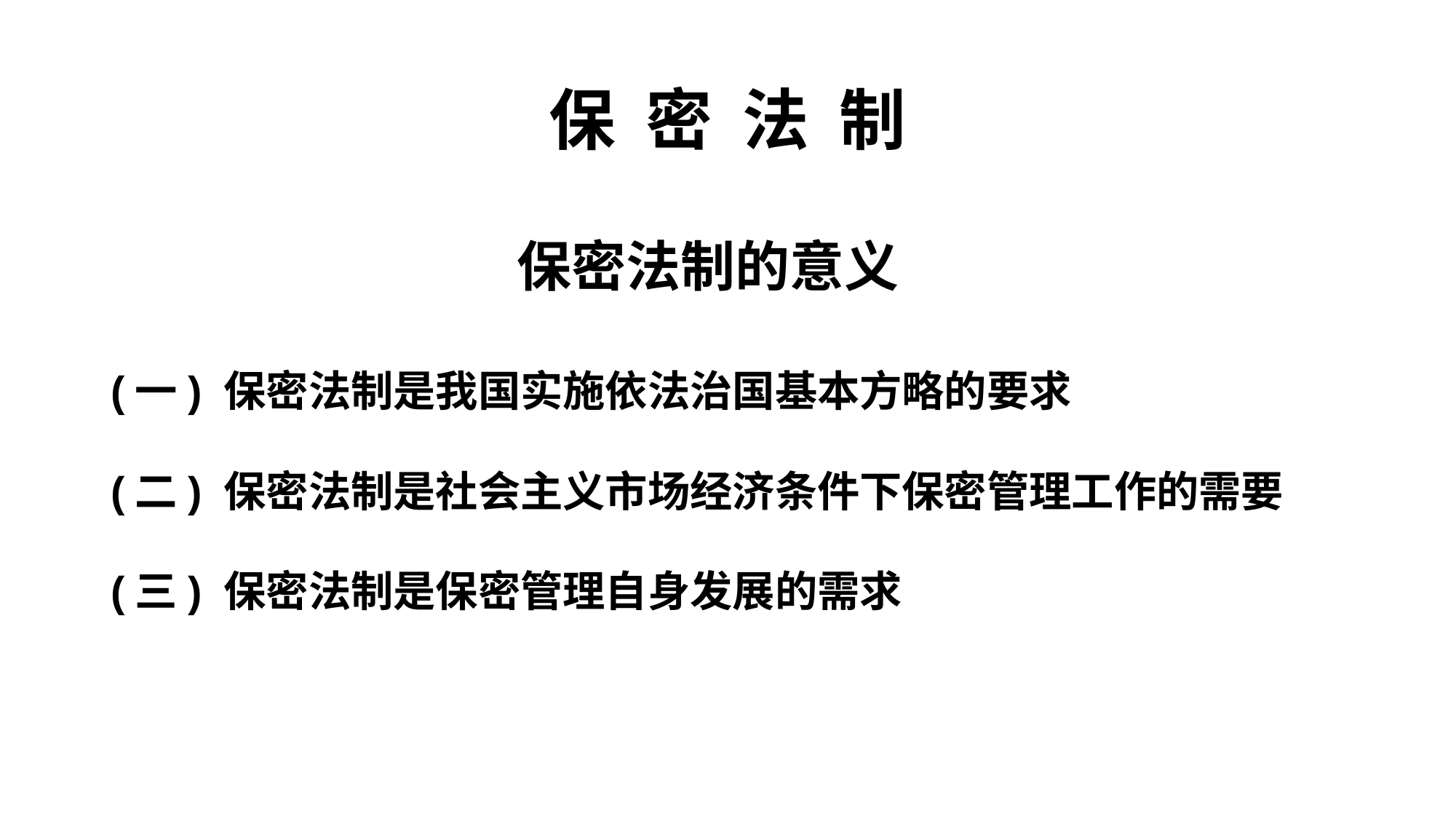

# 保  密  法  制
保密法制的意义

(一) 保密法制是我国实施依法治国基本方略的要求

(二) 保密法制是社会主义市场经济条件下保密管理工作的需要

(三) 保密法制是保密管理自身发展的需求